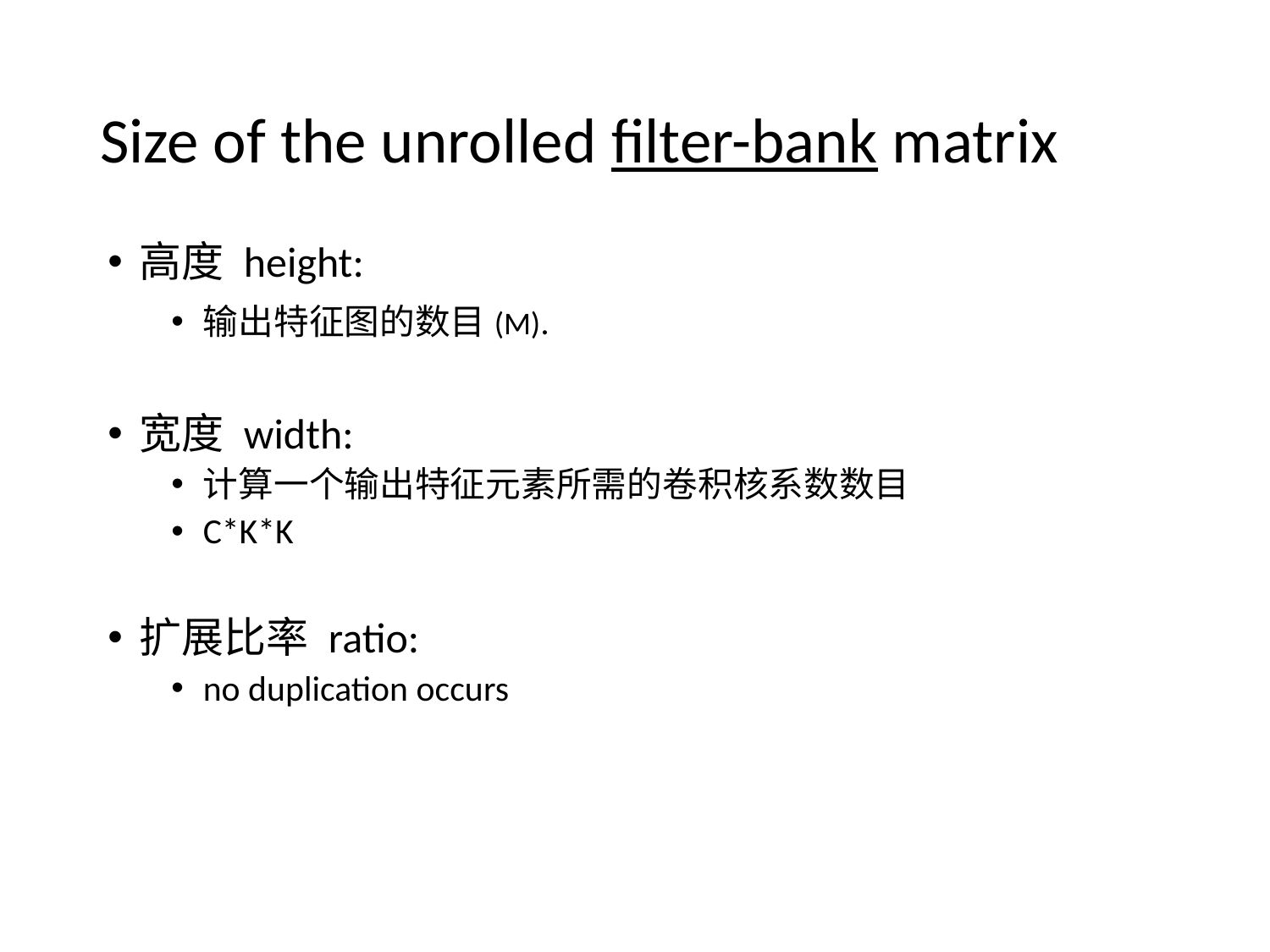

# Size of the unrolled filter-bank matrix
高度 height:
输出特征图的数目(M).

宽度 width:
计算一个输出特征元素所需的卷积核系数数目
C*K*K

扩展比率 ratio:
no duplication occurs